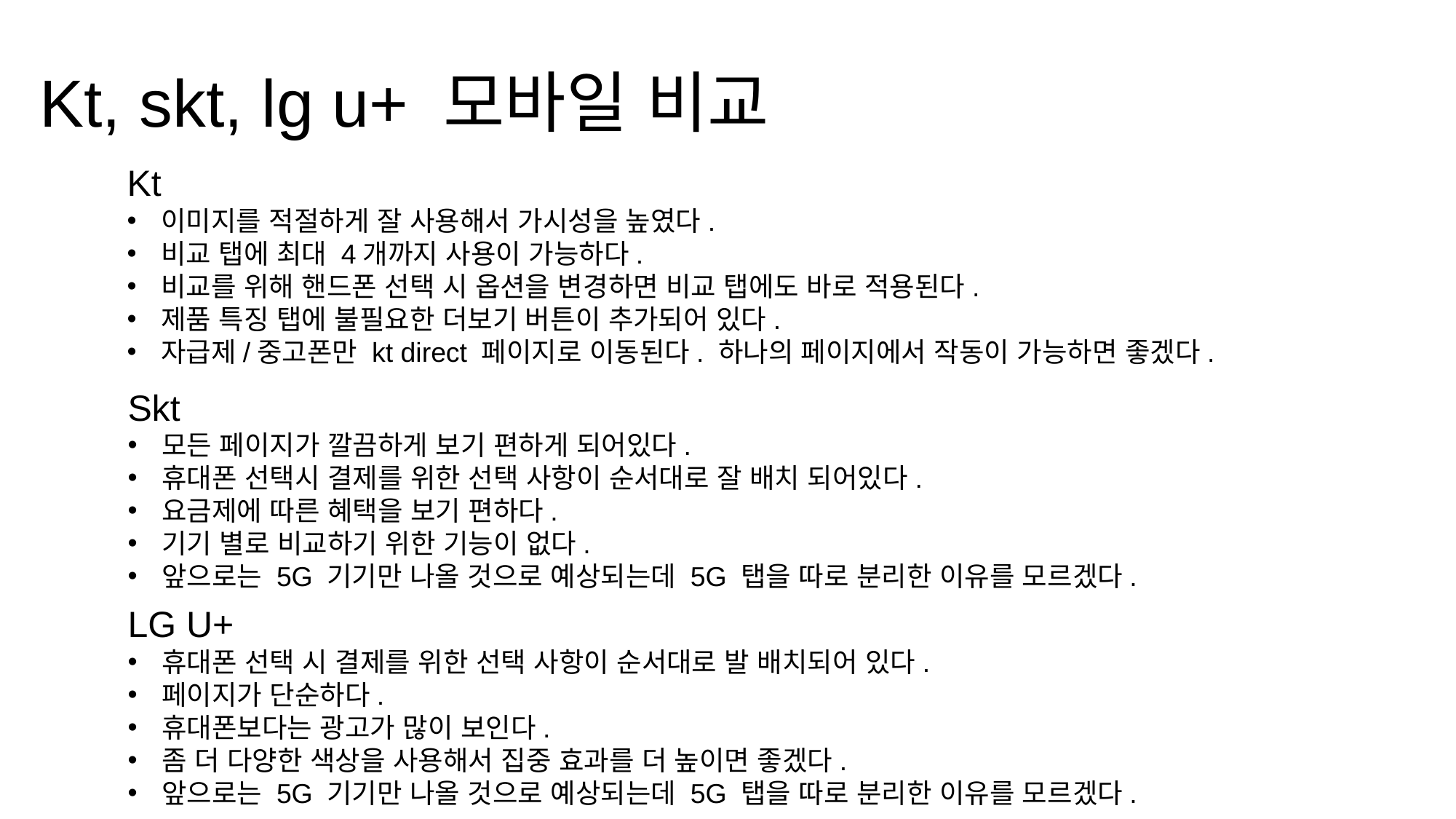

# Kt, skt, lg u+ 모바일 비교
Kt
이미지를 적절하게 잘 사용해서 가시성을 높였다.
비교 탭에 최대 4개까지 사용이 가능하다.
비교를 위해 핸드폰 선택 시 옵션을 변경하면 비교 탭에도 바로 적용된다.
제품 특징 탭에 불필요한 더보기 버튼이 추가되어 있다.
자급제/중고폰만 kt direct 페이지로 이동된다. 하나의 페이지에서 작동이 가능하면 좋겠다.

Skt
모든 페이지가 깔끔하게 보기 편하게 되어있다.
휴대폰 선택시 결제를 위한 선택 사항이 순서대로 잘 배치 되어있다.
요금제에 따른 혜택을 보기 편하다.
기기 별로 비교하기 위한 기능이 없다.
앞으로는 5G 기기만 나올 것으로 예상되는데 5G 탭을 따로 분리한 이유를 모르겠다.
LG U+
휴대폰 선택 시 결제를 위한 선택 사항이 순서대로 발 배치되어 있다.
페이지가 단순하다.
휴대폰보다는 광고가 많이 보인다.
좀 더 다양한 색상을 사용해서 집중 효과를 더 높이면 좋겠다.
앞으로는 5G 기기만 나올 것으로 예상되는데 5G 탭을 따로 분리한 이유를 모르겠다.